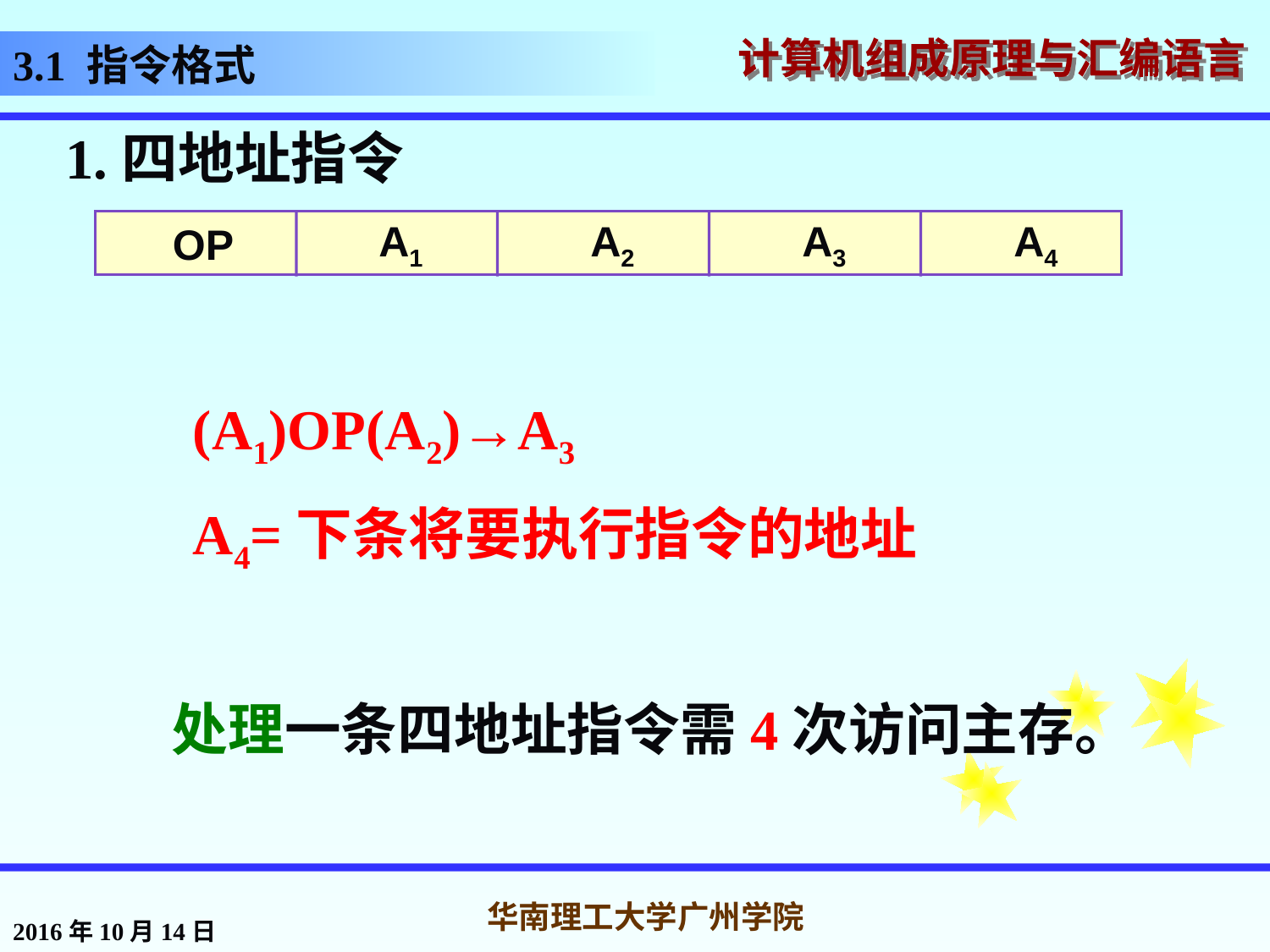

3.1 指令格式
1.四地址指令

OP

A1

A2

A3

A4
         (A1)OP(A2)→A3
         A4=下条将要执行指令的地址
        处理一条四地址指令需4次访问主存。
2016年10月14日
华南理工大学广州学院